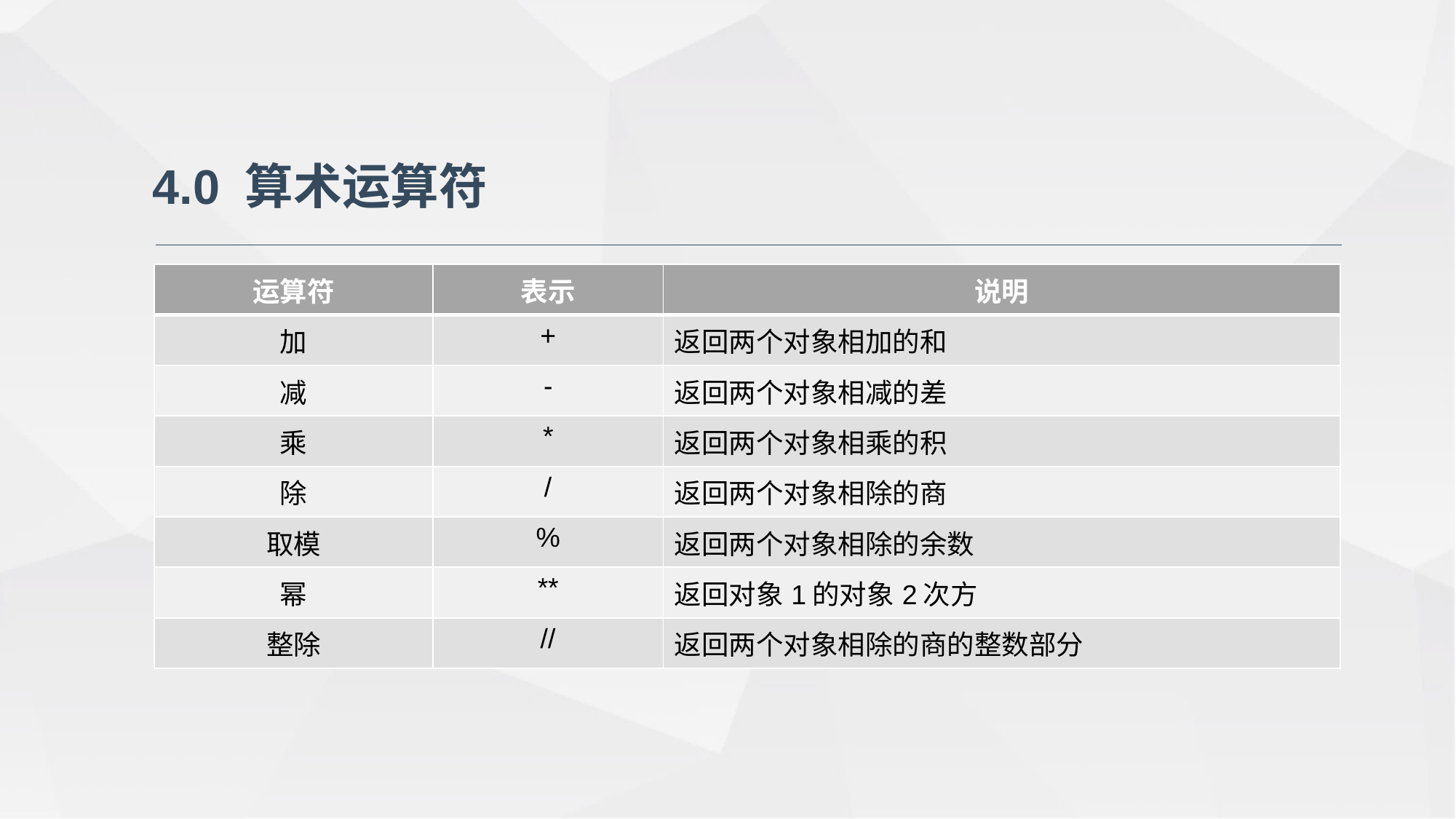

4.0 算术运算符
| 运算符 | 表示 | 说明 |
| --- | --- | --- |
| 加 | + | 返回两个对象相加的和 |
| 减 | - | 返回两个对象相减的差 |
| 乘 | \* | 返回两个对象相乘的积 |
| 除 | / | 返回两个对象相除的商 |
| 取模 | % | 返回两个对象相除的余数 |
| 幂 | \*\* | 返回对象1的对象2次方 |
| 整除 | // | 返回两个对象相除的商的整数部分 |